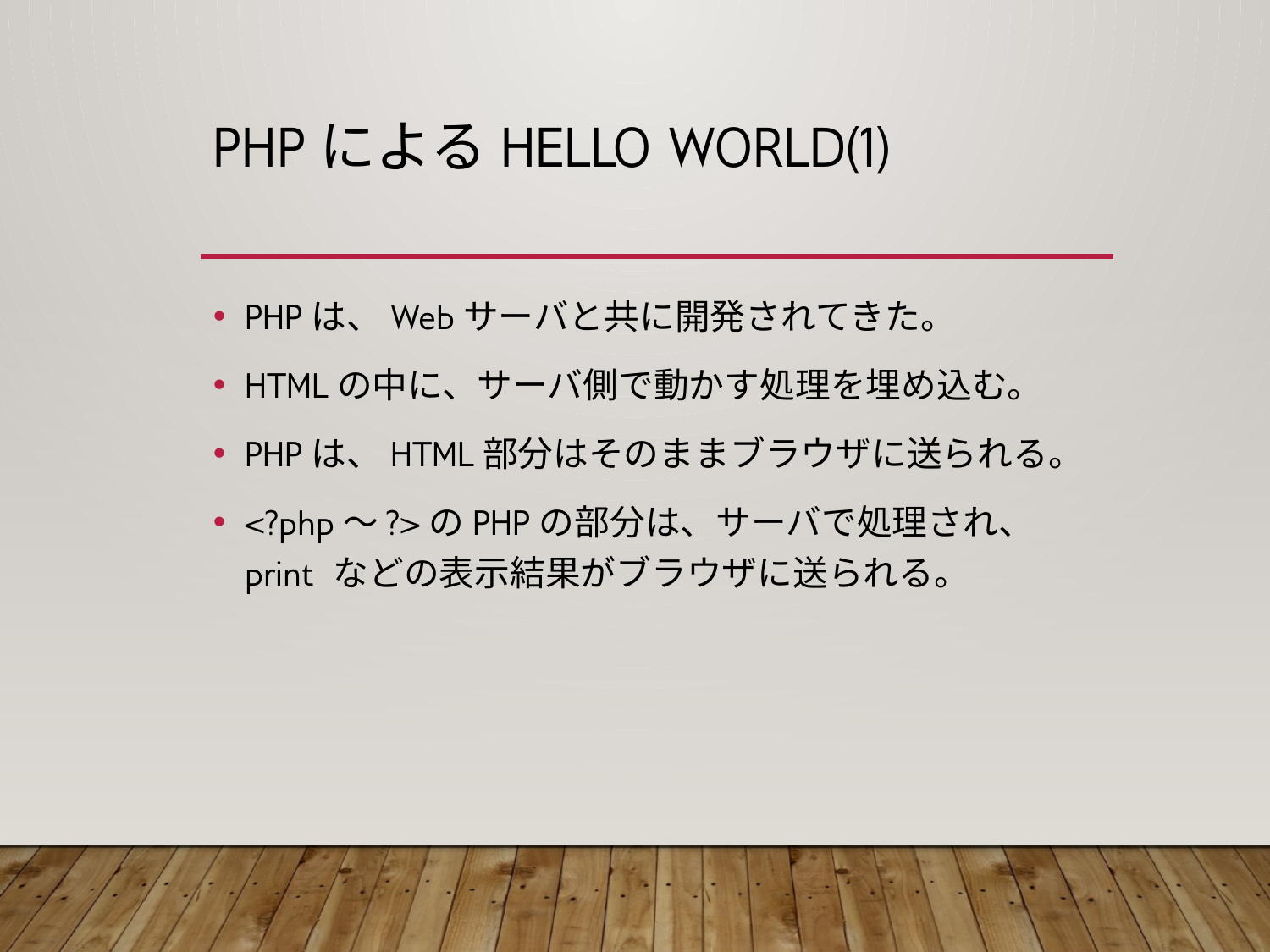

# PHPによるHello World(1)
PHPは、Webサーバと共に開発されてきた。
HTMLの中に、サーバ側で動かす処理を埋め込む。
PHPは、HTML部分はそのままブラウザに送られる。
<?php～?>のPHPの部分は、サーバで処理され、
print などの表示結果がブラウザに送られる。